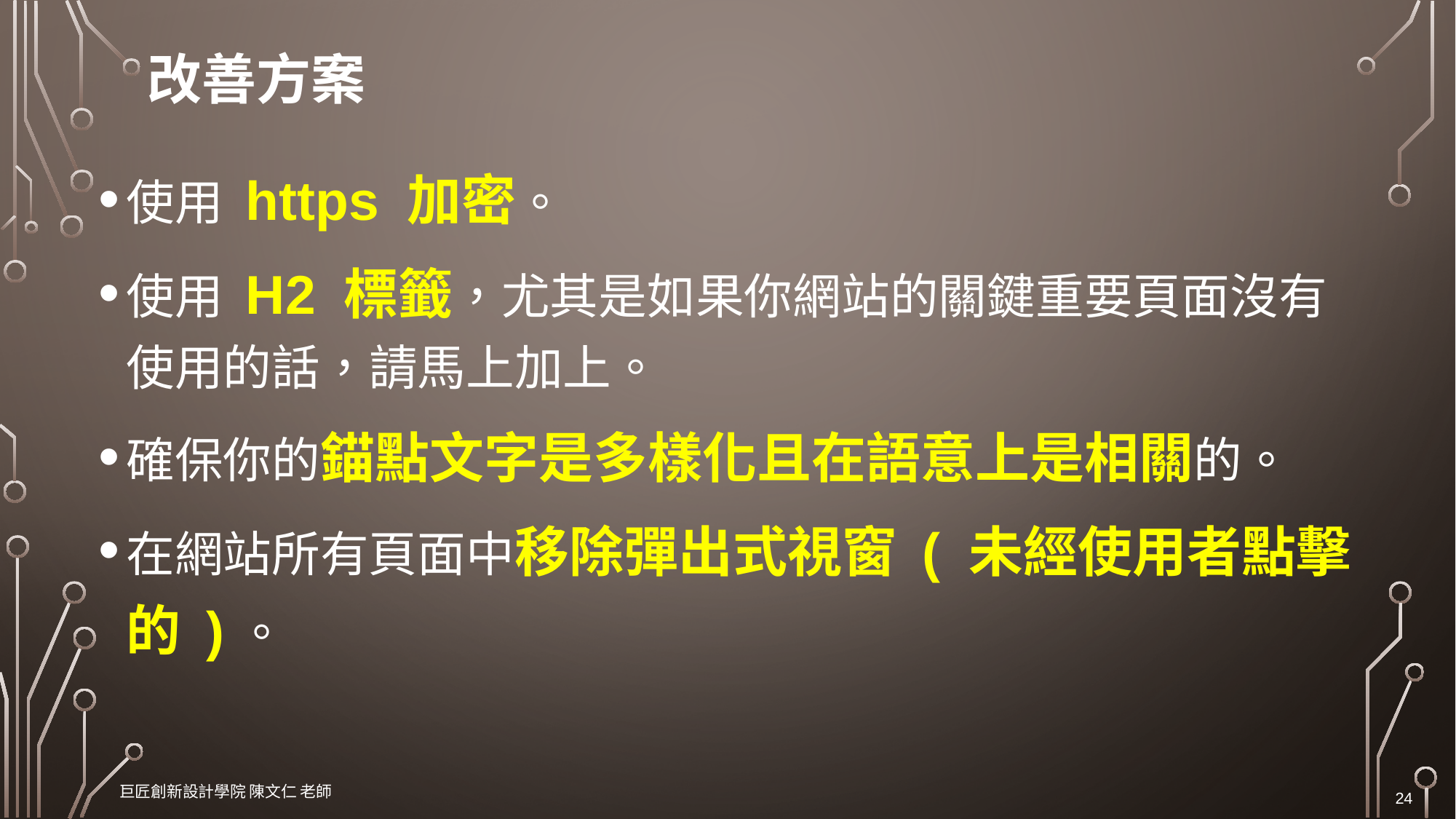

# 改善方案
使用 https 加密。
使用 H2 標籤，尤其是如果你網站的關鍵重要頁面沒有使用的話，請馬上加上。
確保你的錨點文字是多樣化且在語意上是相關的。
在網站所有頁面中移除彈出式視窗 ( 未經使用者點擊的 )。
巨匠創新設計學院 陳文仁 老師
24